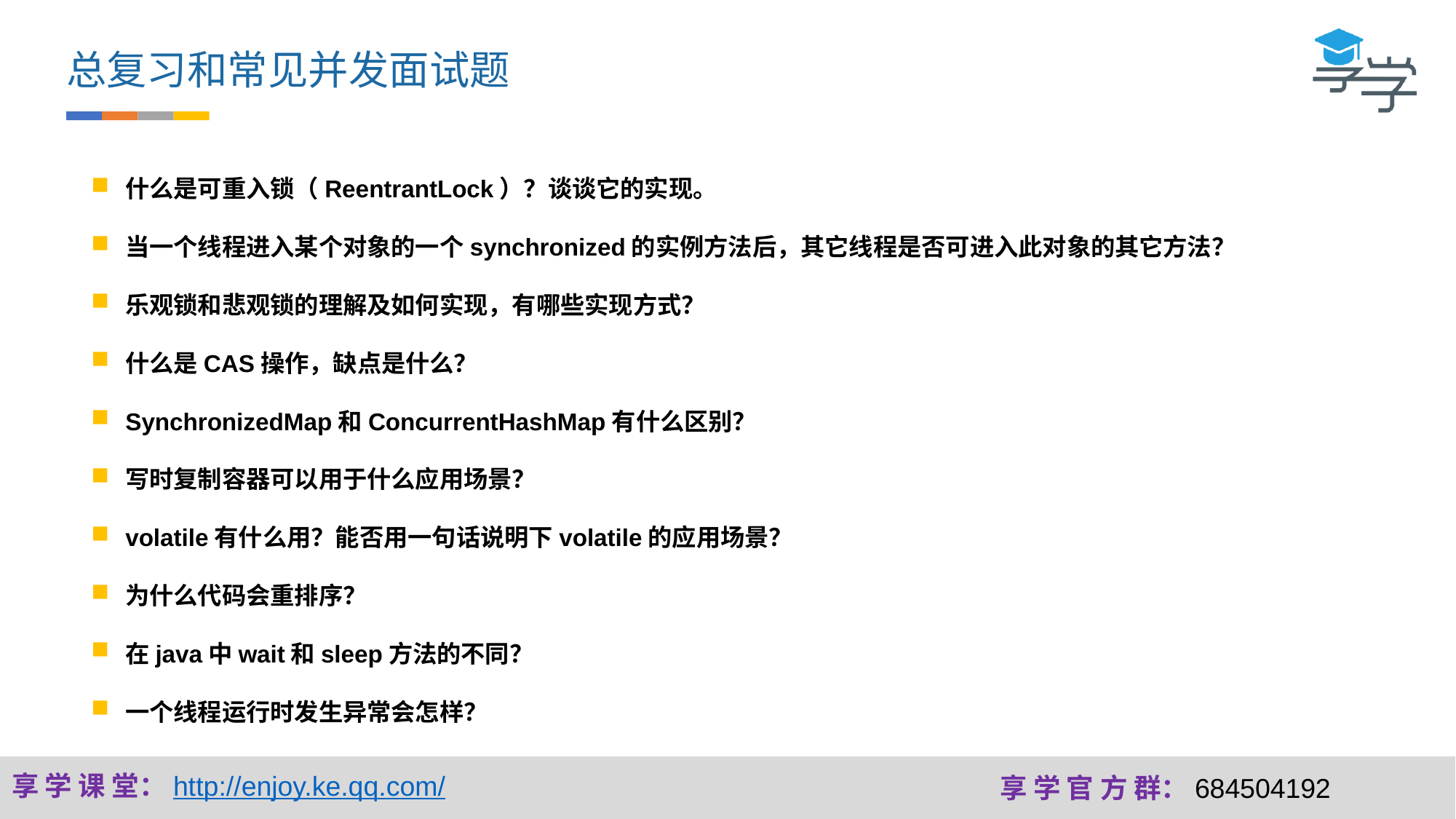

总复习和常见并发面试题

什么是可重入锁（ReentrantLock）？谈谈它的实现。
当一个线程进入某个对象的一个synchronized的实例方法后，其它线程是否可进入此对象的其它方法？
乐观锁和悲观锁的理解及如何实现，有哪些实现方式？
什么是CAS操作，缺点是什么？
SynchronizedMap和ConcurrentHashMap有什么区别？
写时复制容器可以用于什么应用场景？
volatile有什么用？能否用一句话说明下volatile的应用场景？
为什么代码会重排序？
在java中wait和sleep方法的不同？
一个线程运行时发生异常会怎样？